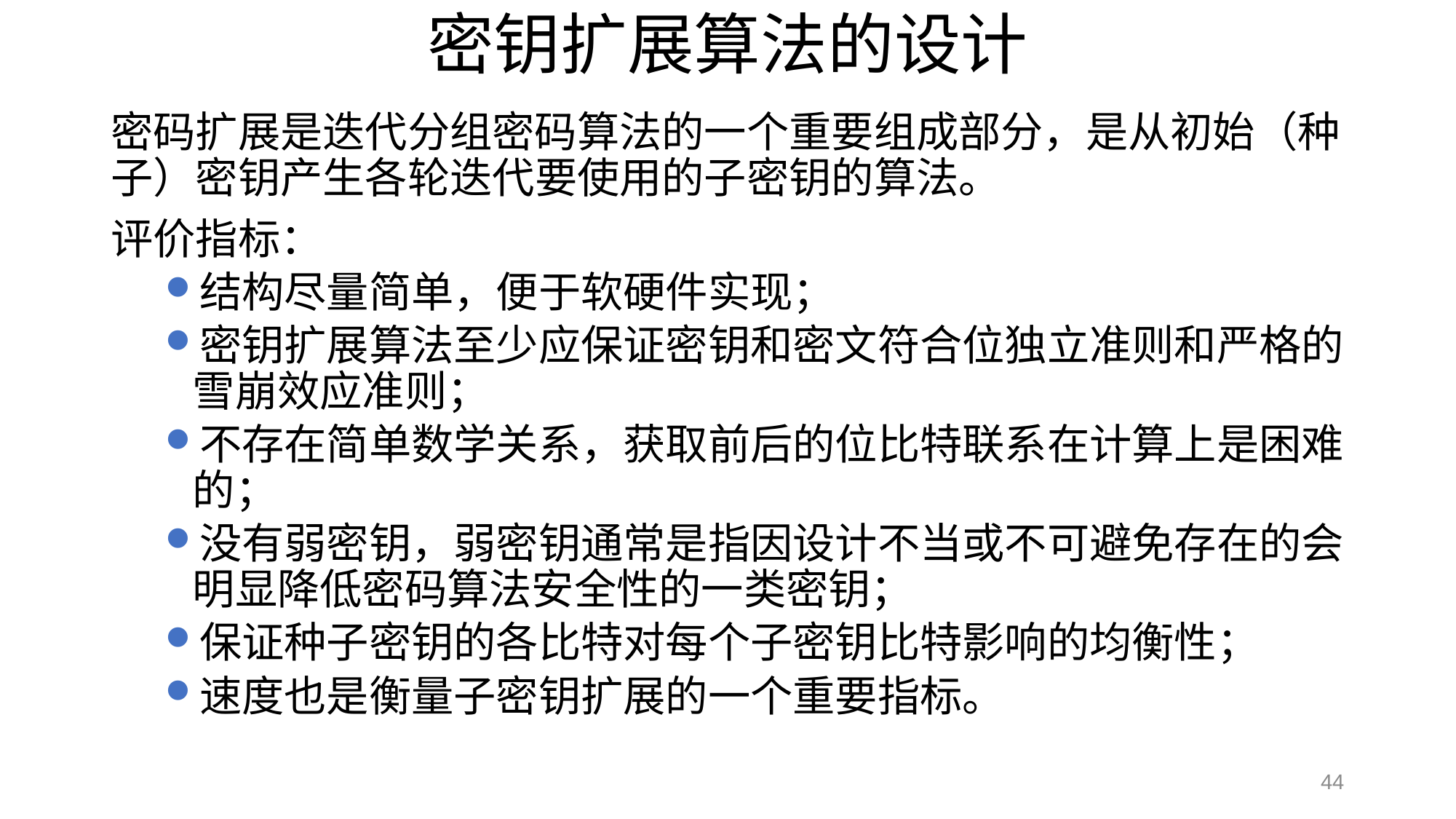

# 密钥扩展算法的设计
密码扩展是迭代分组密码算法的一个重要组成部分，是从初始（种子）密钥产生各轮迭代要使用的子密钥的算法。
评价指标：
结构尽量简单，便于软硬件实现；
密钥扩展算法至少应保证密钥和密文符合位独立准则和严格的雪崩效应准则；
不存在简单数学关系，获取前后的位比特联系在计算上是困难的；
没有弱密钥，弱密钥通常是指因设计不当或不可避免存在的会明显降低密码算法安全性的一类密钥；
保证种子密钥的各比特对每个子密钥比特影响的均衡性；
速度也是衡量子密钥扩展的一个重要指标。
44